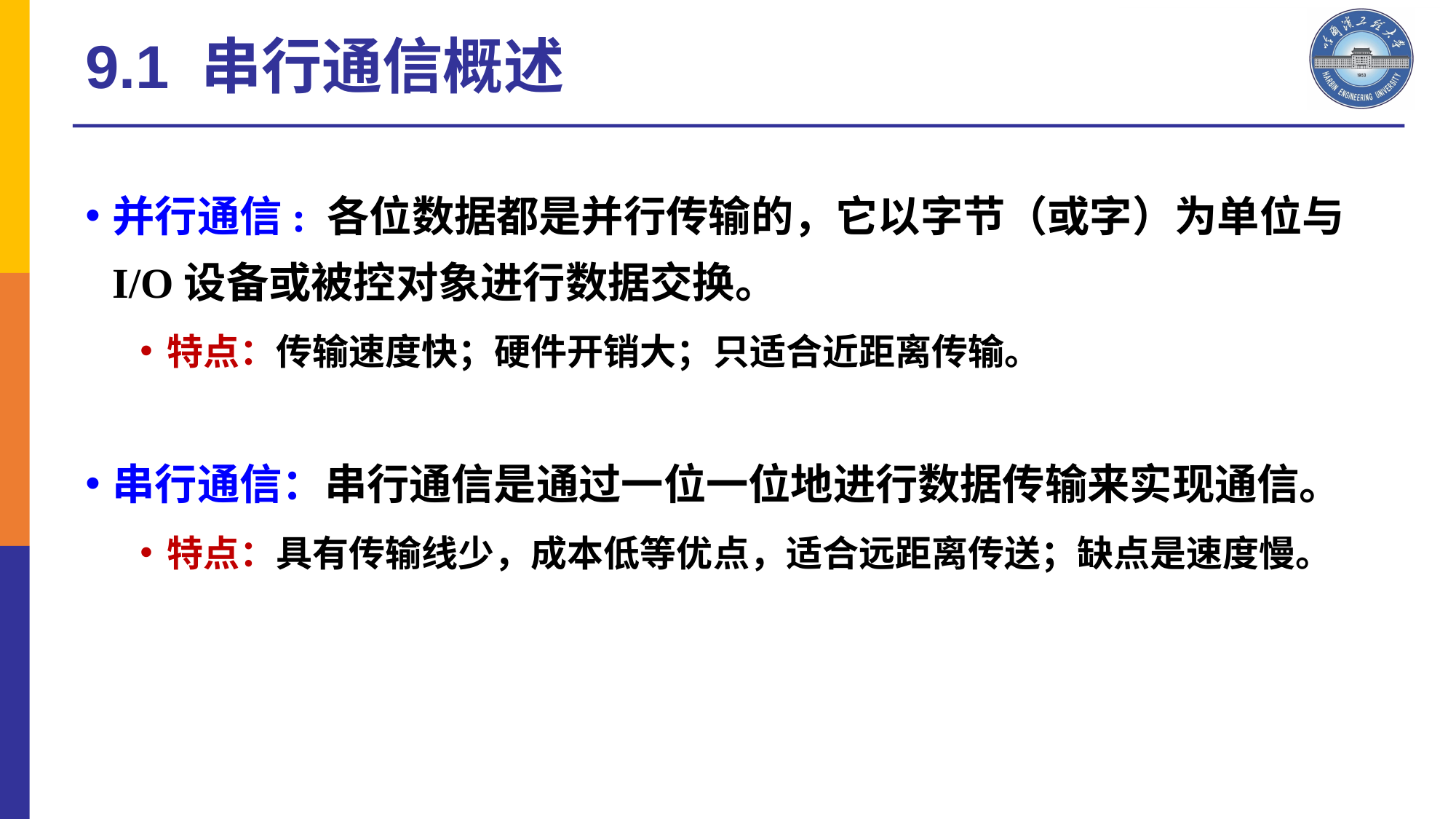

9.1 串行通信概述
并行通信: 各位数据都是并行传输的，它以字节（或字）为单位与I/O设备或被控对象进行数据交换。
特点：传输速度快；硬件开销大；只适合近距离传输。

串行通信：串行通信是通过一位一位地进行数据传输来实现通信。
特点：具有传输线少，成本低等优点，适合远距离传送；缺点是速度慢。